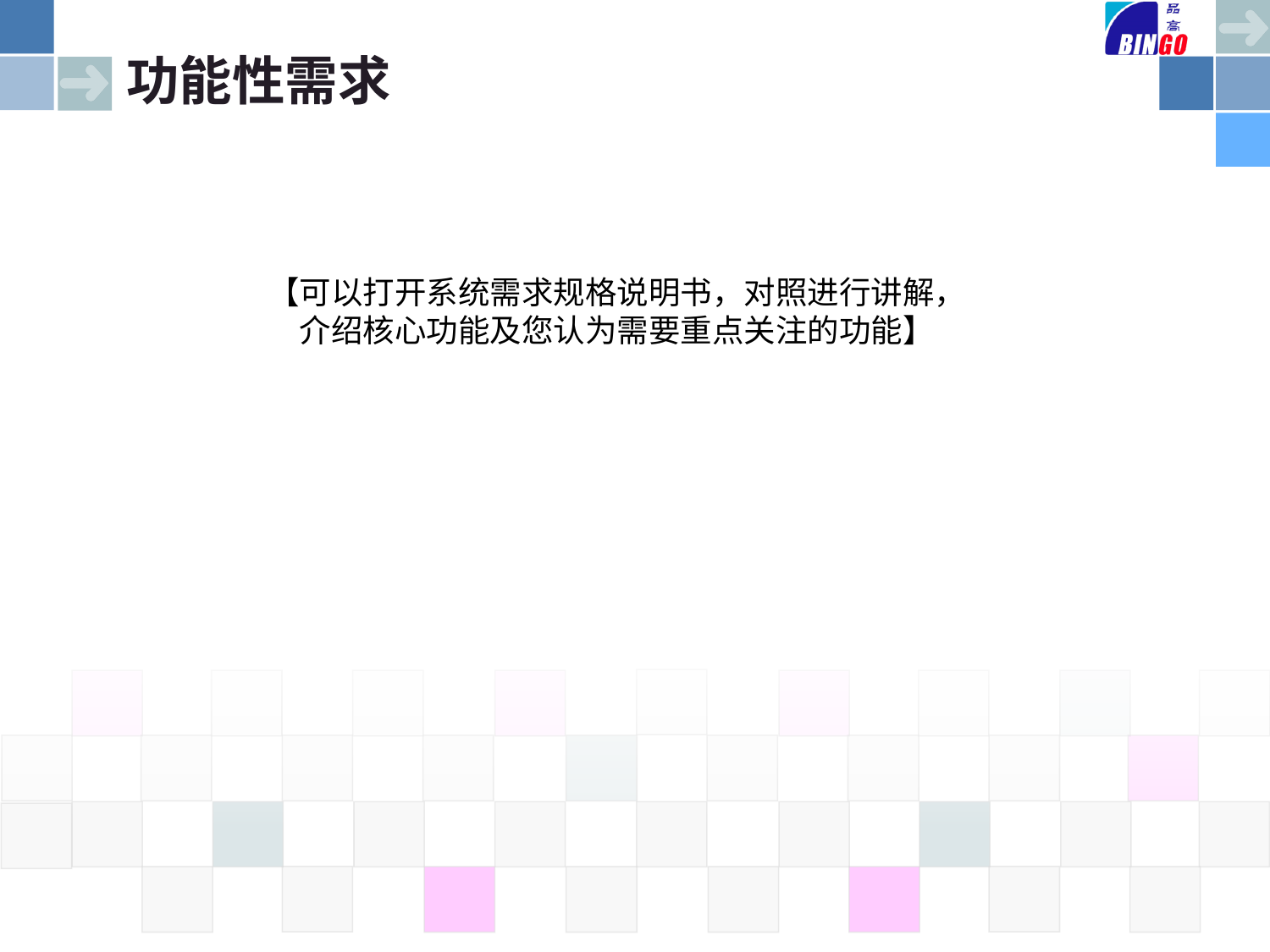

# 功能性需求
【可以打开系统需求规格说明书，对照进行讲解，
介绍核心功能及您认为需要重点关注的功能】